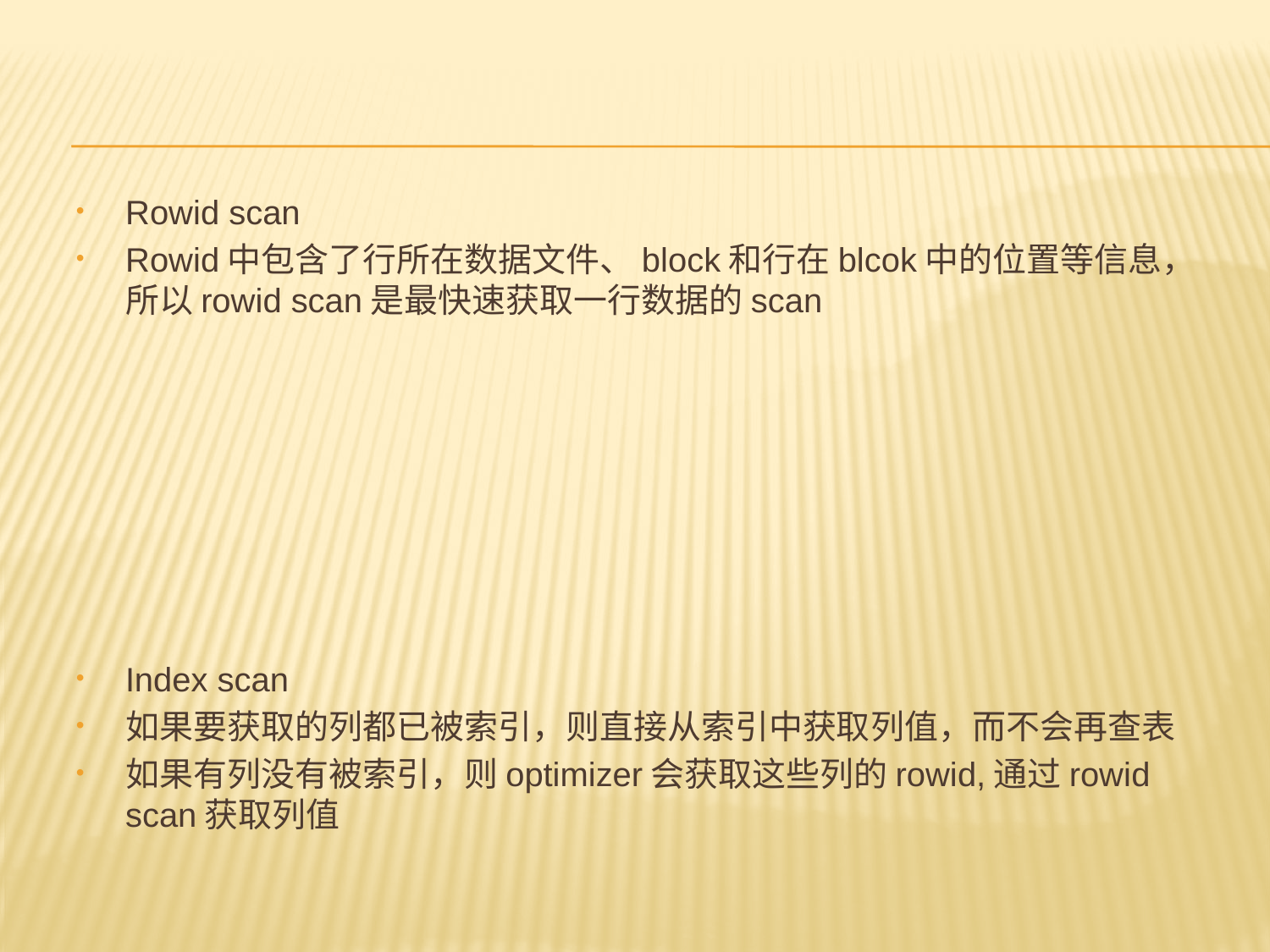

Rowid scan
Rowid中包含了行所在数据文件、block和行在blcok中的位置等信息，所以rowid scan是最快速获取一行数据的scan

Index scan
如果要获取的列都已被索引，则直接从索引中获取列值，而不会再查表
如果有列没有被索引，则optimizer会获取这些列的rowid,通过rowid scan获取列值